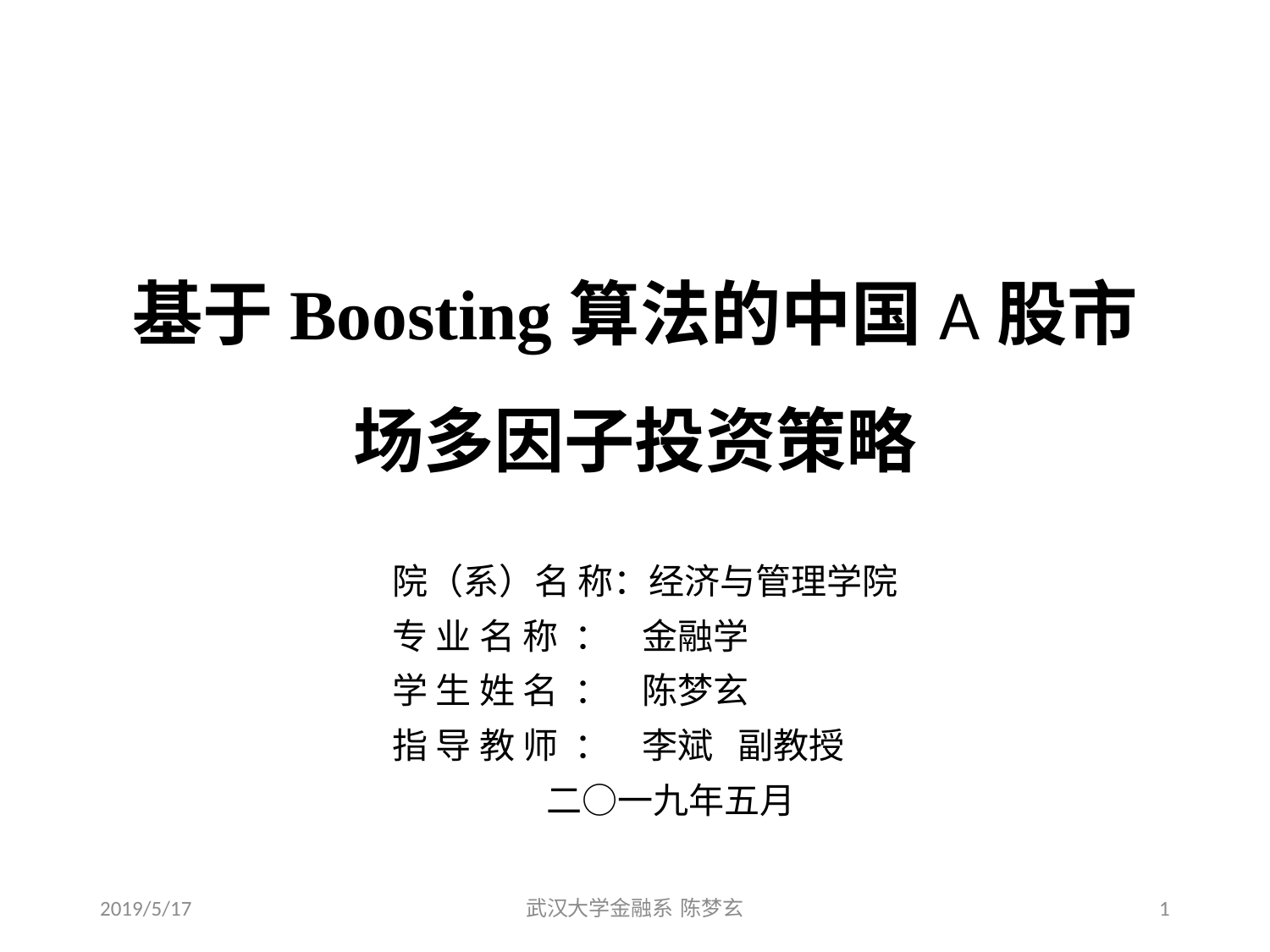

# 基于Boosting算法的中国A股市场多因子投资策略
院（系）名 称：经济与管理学院
专 业 名 称  ：    金融学
学 生 姓 名  ：    陈梦玄
指 导 教 师  ：    李斌   副教授
二○一九年五月
2019/5/17
武汉大学金融系 陈梦玄
1